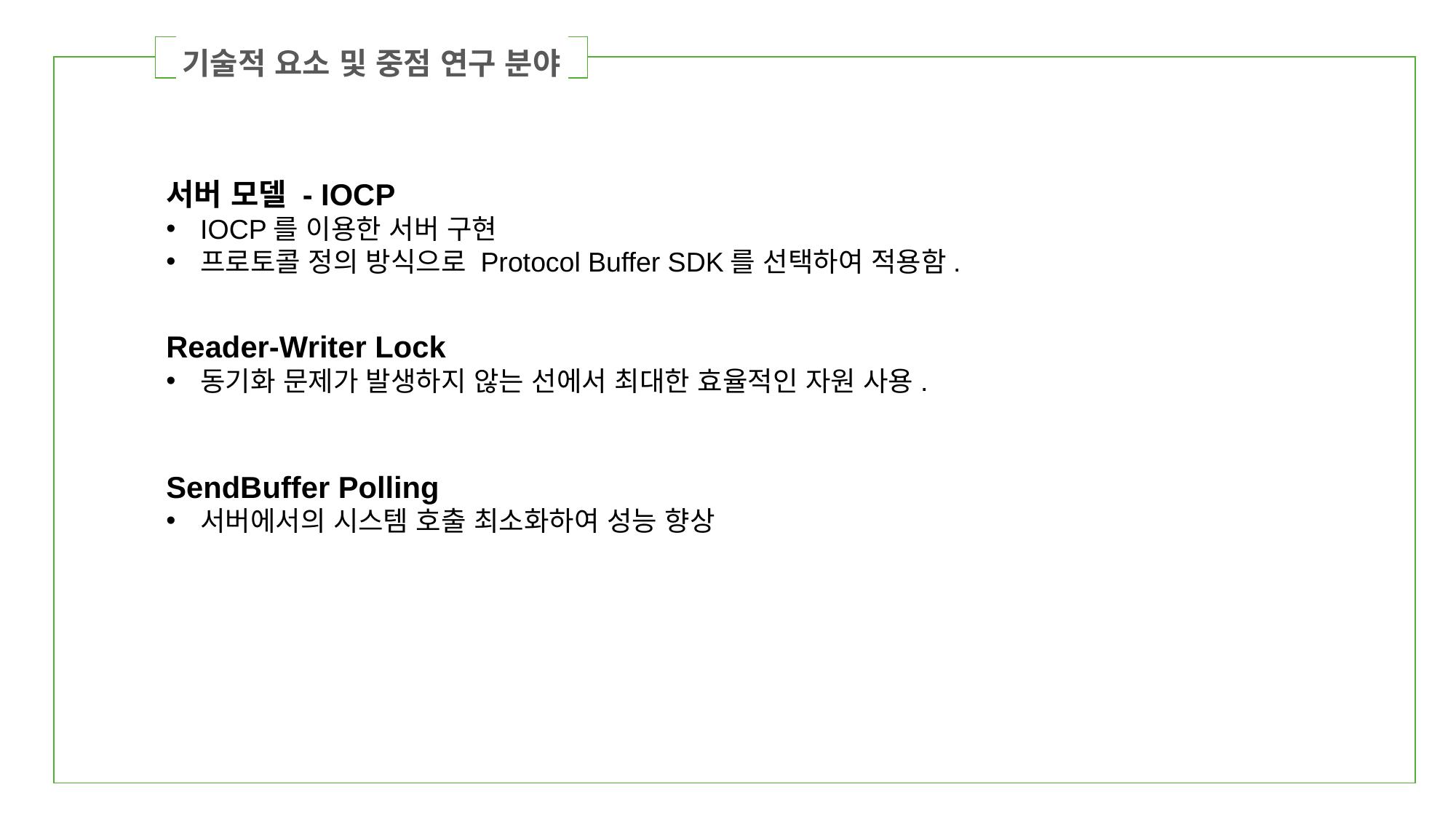

기술적 요소 및 중점 연구 분야
|  | ㅂ |  |
| --- | --- | --- |

서버 모델 - IOCP
IOCP를 이용한 서버 구현
프로토콜 정의 방식으로 Protocol Buffer SDK를 선택하여 적용함.
Reader-Writer Lock
동기화 문제가 발생하지 않는 선에서 최대한 효율적인 자원 사용.
SendBuffer Polling
서버에서의 시스템 호출 최소화하여 성능 향상